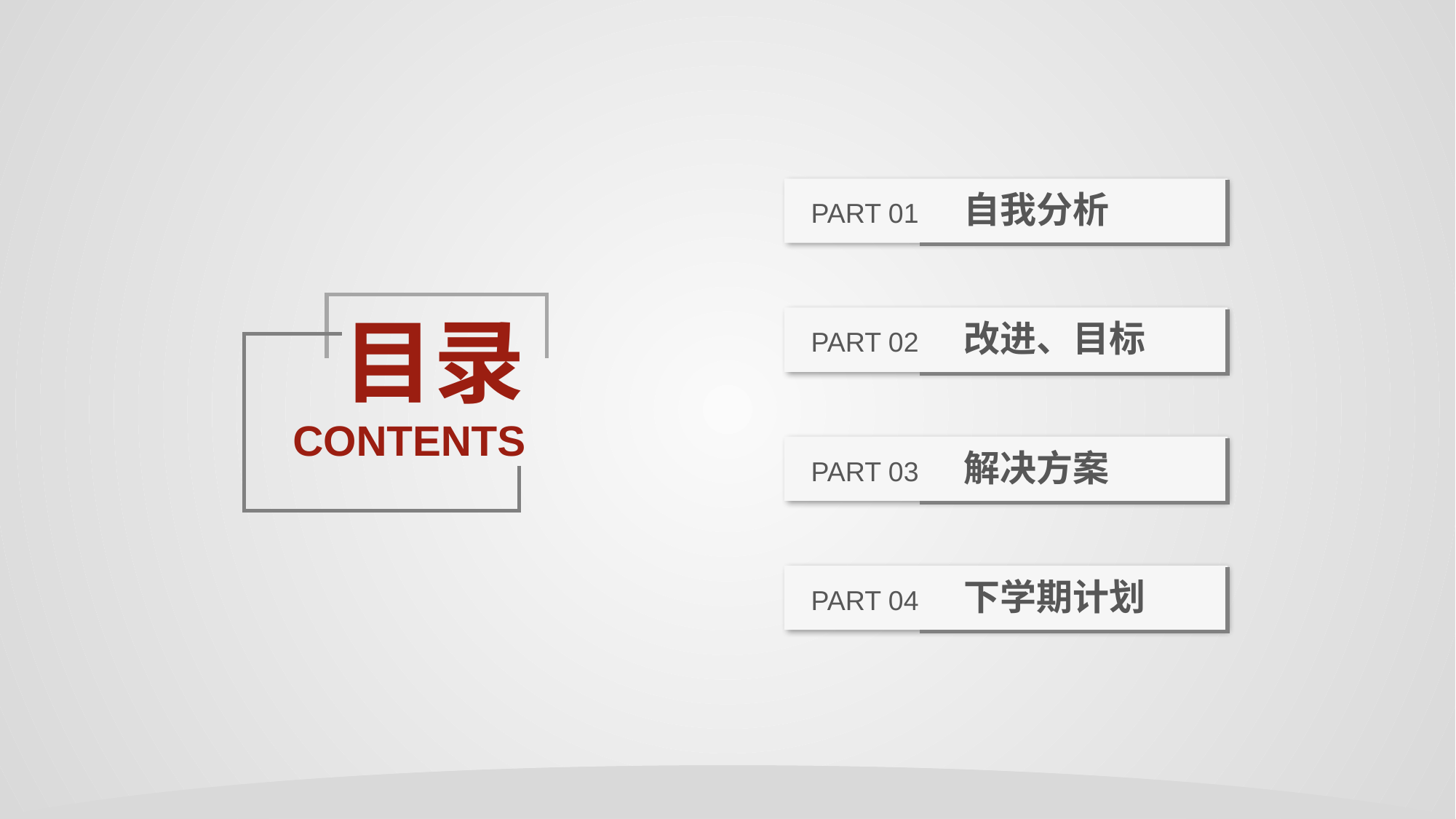

PART 01     自我分析

目录
CONTENTS

PART 02     改进、目标

PART 03     解决方案

PART 04     下学期计划